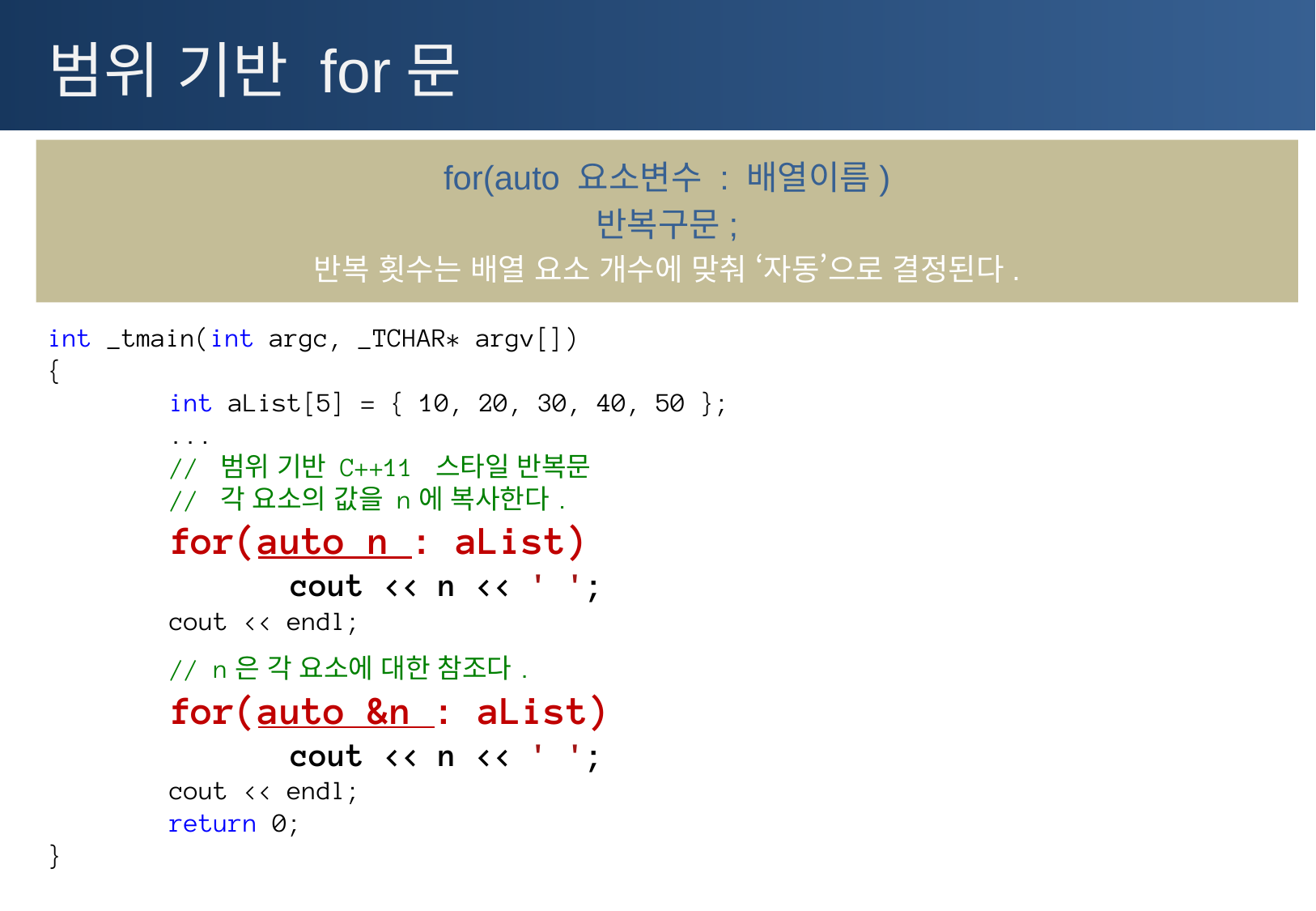

# 범위 기반 for문
for(auto 요소변수 : 배열이름)
반복구문;
반복 횟수는 배열 요소 개수에 맞춰 ‘자동’으로 결정된다.
int _tmain(int argc, _TCHAR* argv[])
{
	int aList[5] = { 10, 20, 30, 40, 50 };
	...
	// 범위 기반 C++11 스타일 반복문
	// 각 요소의 값을 n에 복사한다.
	for(auto n : aList)
		cout << n << ' ';
	cout << endl;

	// n은 각 요소에 대한 참조다.
	for(auto &n : aList)
		cout << n << ' ';
	cout << endl;
	return 0;
}